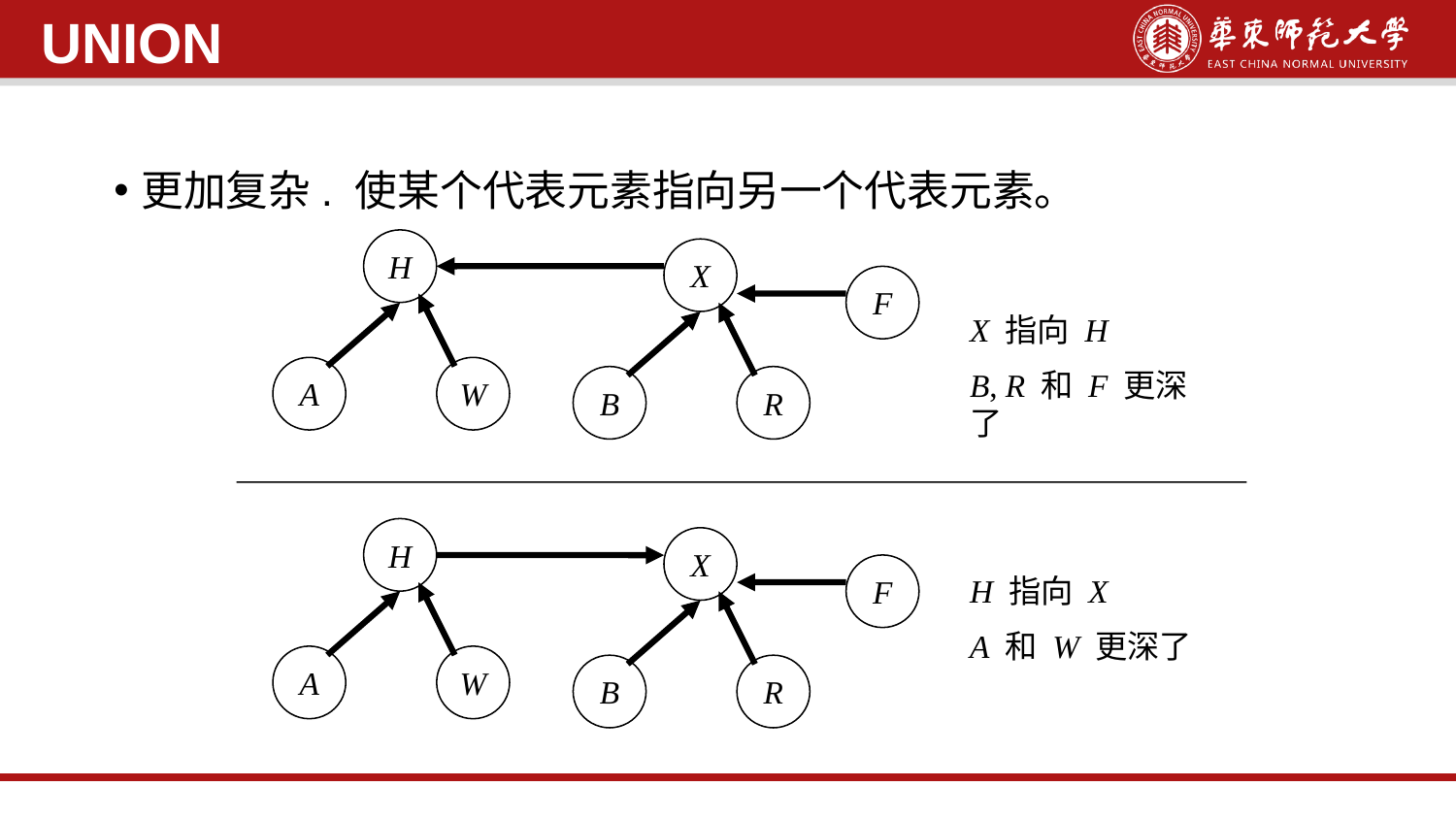

UNION
更加复杂. 使某个代表元素指向另一个代表元素。
H
X

F

X 指向 H
B, R 和 F 更深了

A
W
B
R

H
X
F

H 指向 X
A 和 W 更深了

A
W
B
R